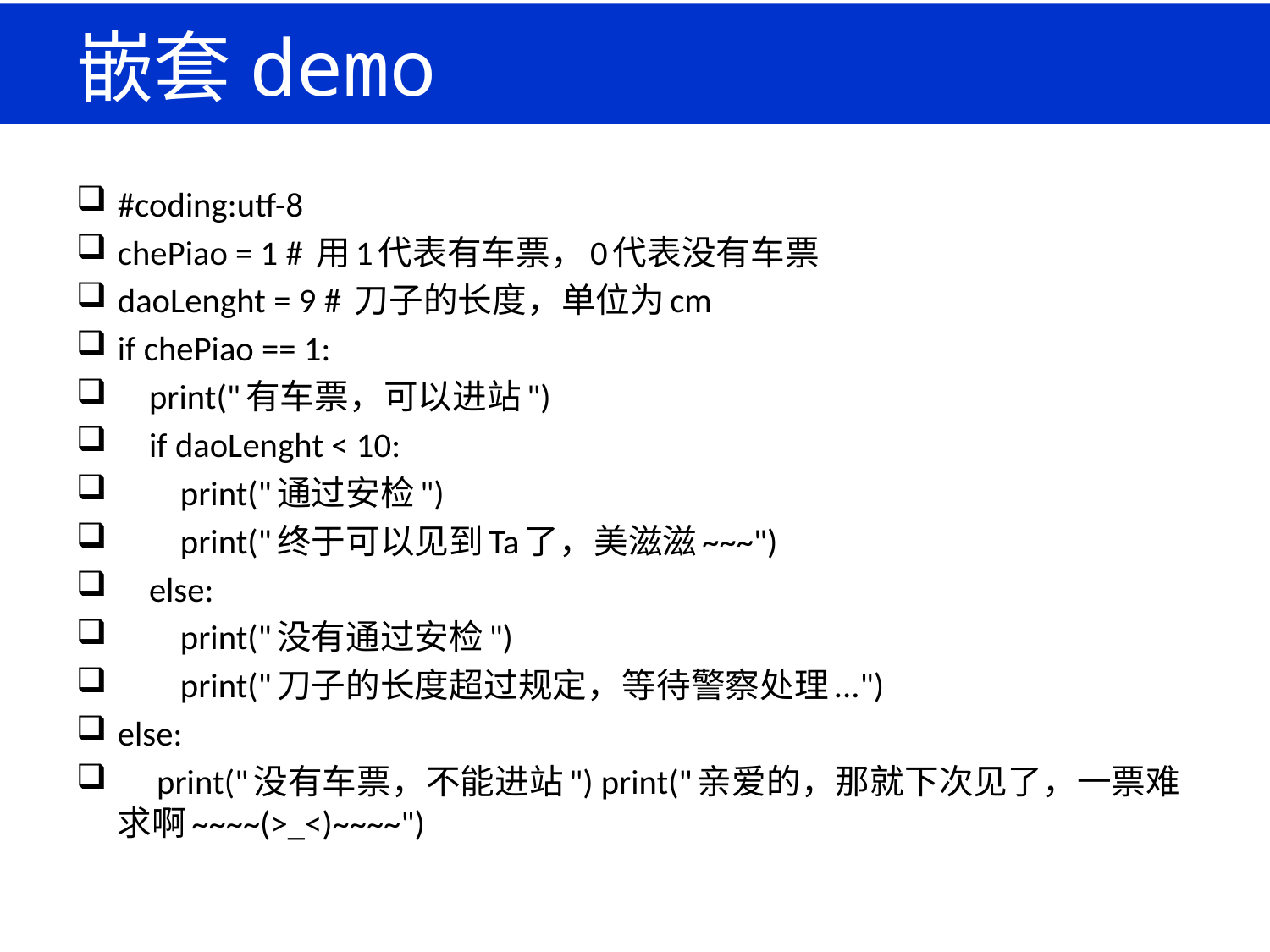

# 嵌套demo
#coding:utf-8
chePiao = 1 # 用1代表有车票，0代表没有车票
daoLenght = 9 # 刀子的长度，单位为cm
if chePiao == 1:
    print("有车票，可以进站")
    if daoLenght < 10:
        print("通过安检")
        print("终于可以见到Ta了，美滋滋~~~")
    else:
        print("没有通过安检")
        print("刀子的长度超过规定，等待警察处理...")
else:
     print("没有车票，不能进站") print("亲爱的，那就下次见了，一票难求啊~~~~(>_<)~~~~")